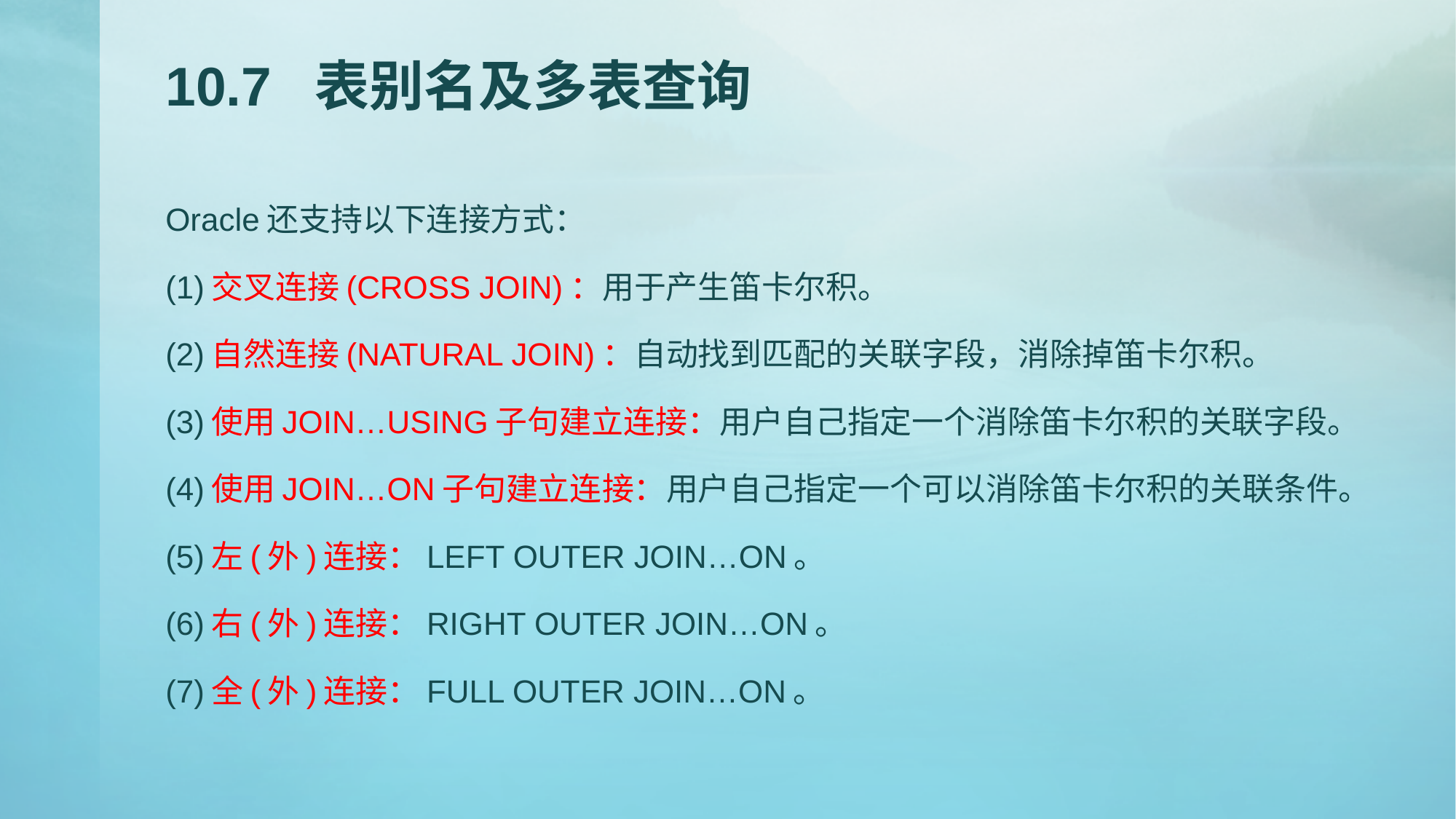

# 10.7  表别名及多表查询
Oracle还支持以下连接方式：
(1)交叉连接(CROSS JOIN)：用于产生笛卡尔积。
(2)自然连接(NATURAL JOIN)：自动找到匹配的关联字段，消除掉笛卡尔积。
(3)使用JOIN…USING子句建立连接：用户自己指定一个消除笛卡尔积的关联字段。
(4)使用JOIN…ON子句建立连接：用户自己指定一个可以消除笛卡尔积的关联条件。
(5)左(外)连接：LEFT OUTER JOIN…ON。
(6)右(外)连接：RIGHT OUTER JOIN…ON。
(7)全(外)连接：FULL OUTER JOIN…ON。